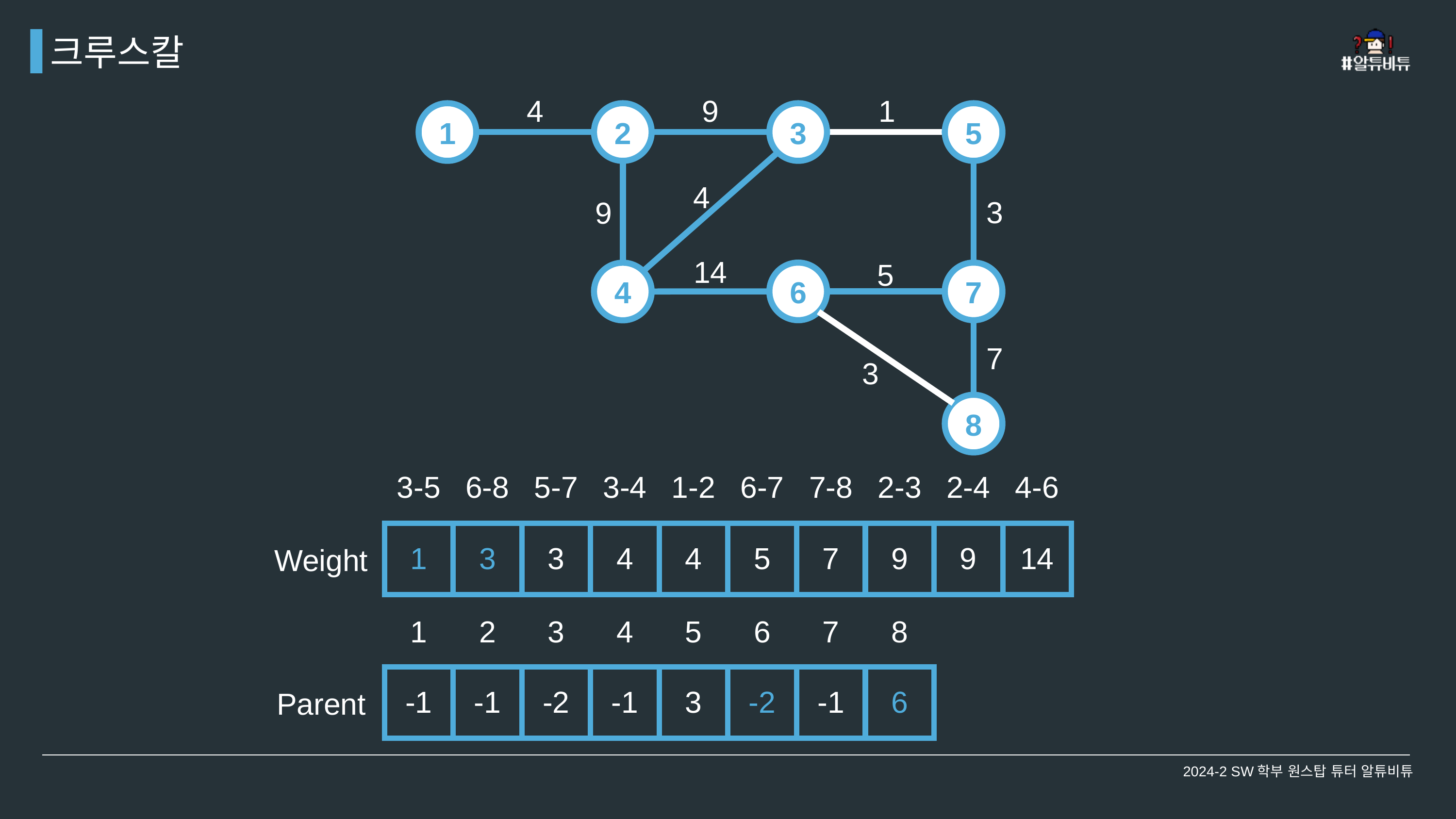

크루스칼
4
9
1
1
2
3
5
4
3
9
14
5
6
7
4
7
3
8
| 3-5 | 6-8 | 5-7 | 3-4 | 1-2 | 6-7 | 7-8 | 2-3 | 2-4 | 4-6 |
| --- | --- | --- | --- | --- | --- | --- | --- | --- | --- |
| 1 | 3 | 3 | 4 | 4 | 5 | 7 | 9 | 9 | 14 |
| --- | --- | --- | --- | --- | --- | --- | --- | --- | --- |
Weight
| 1 | 2 | 3 | 4 | 5 | 6 | 7 | 8 |
| --- | --- | --- | --- | --- | --- | --- | --- |
| -1 | -1 | -2 | -1 | 3 | -2 | -1 | 6 |
| --- | --- | --- | --- | --- | --- | --- | --- |
Parent
2024-2 SW학부 원스탑 튜터 알튜비튜